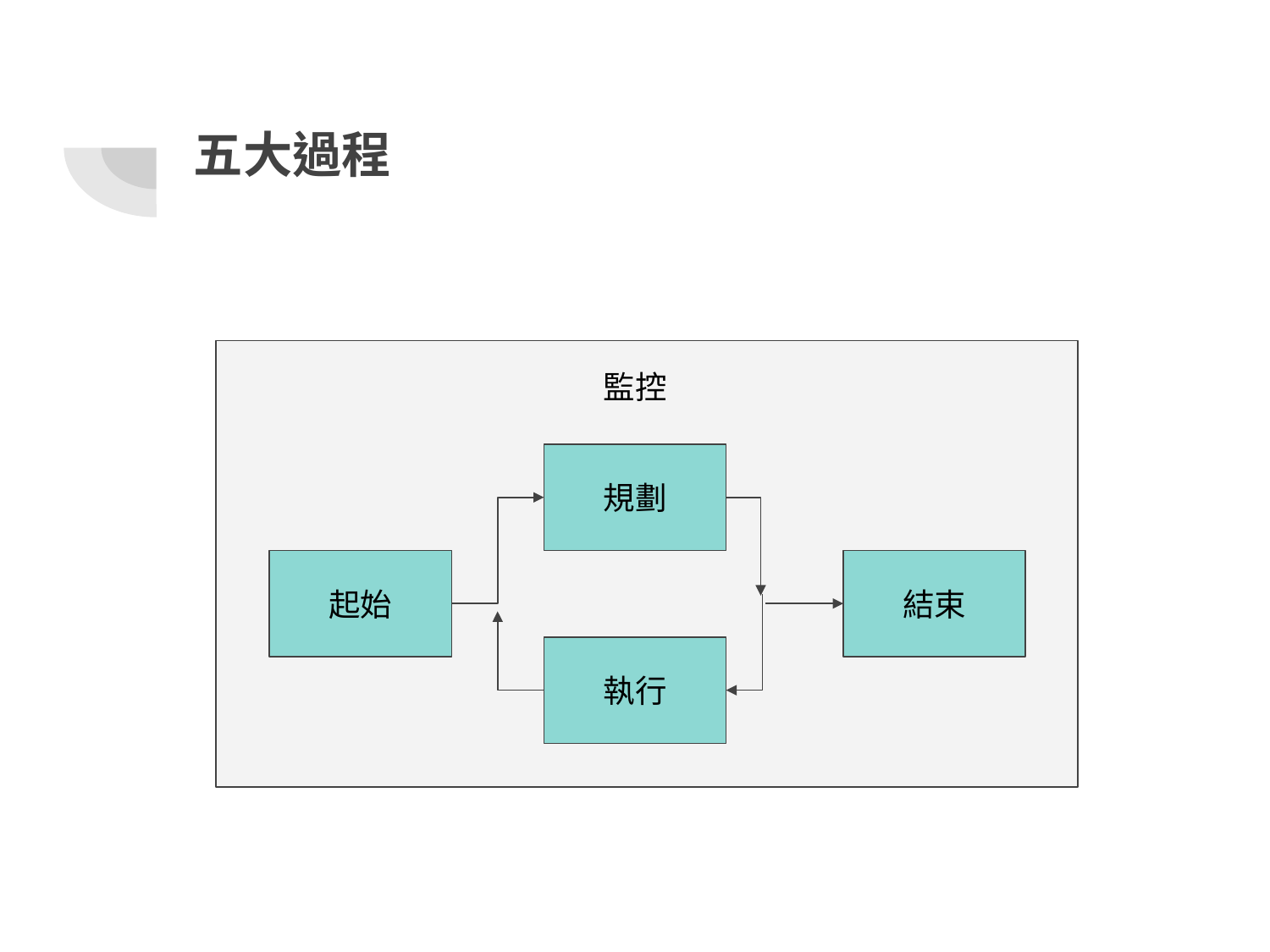

# 五大過程

監控
規劃
起始
結束
執行